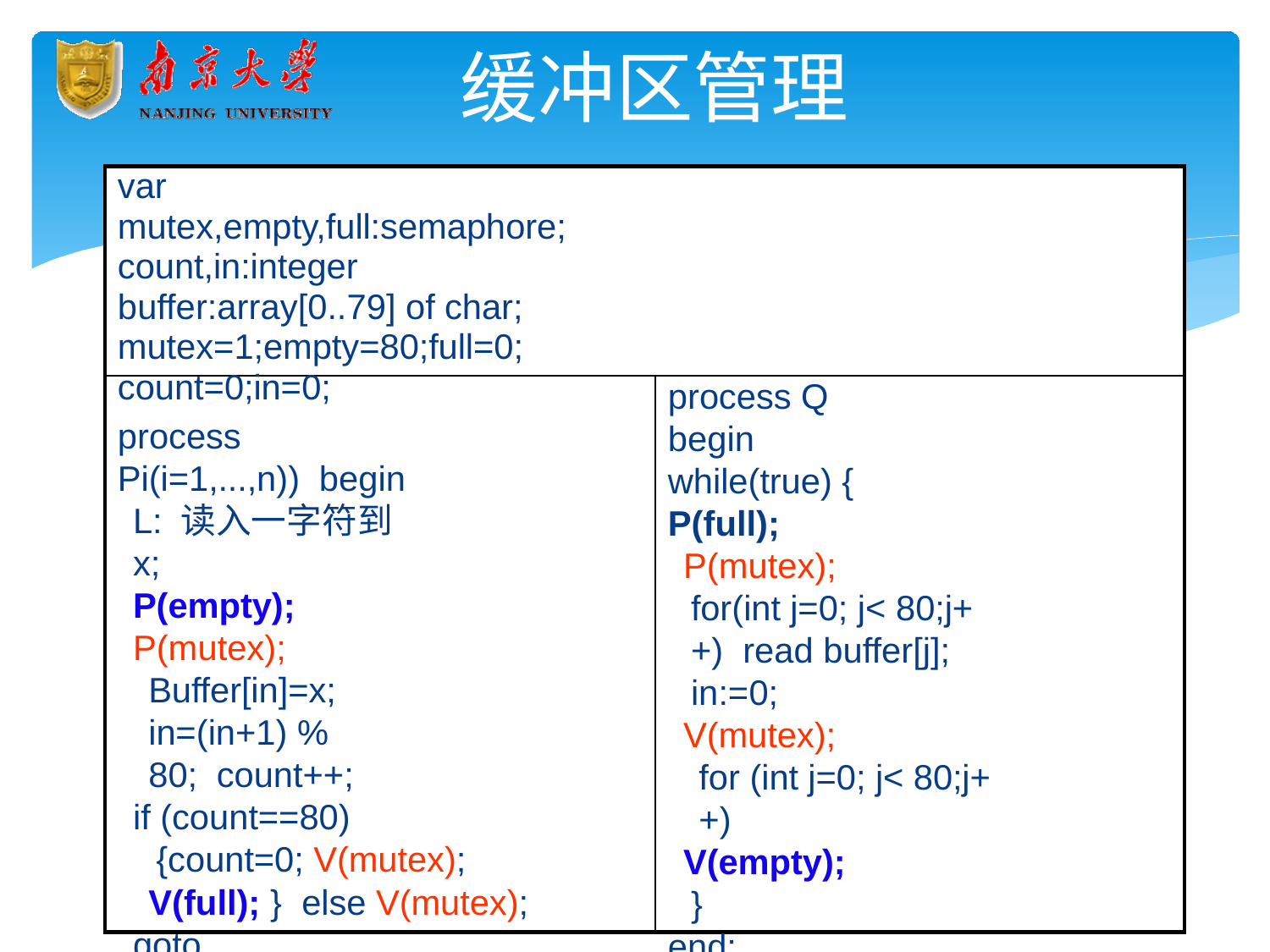

# 缓冲区管理
var mutex,empty,full:semaphore;  count,in:integer  buffer:array[0..79] of char;  mutex=1;empty=80;full=0;  count=0;in=0;
process Pi(i=1,...,n))  begin
L: 读入一字符到x;
P(empty);
P(mutex);  Buffer[in]=x;  in=(in+1) % 80;  count++;
if (count==80)
{count=0; V(mutex); V(full); }  else V(mutex);
goto L;  end;

process Q  begin  while(true) {  P(full);
P(mutex);
for(int j=0; j< 80;j++)  read buffer[j];
in:=0;
V(mutex);
for (int j=0; j< 80;j++)
V(empty);
}
end;